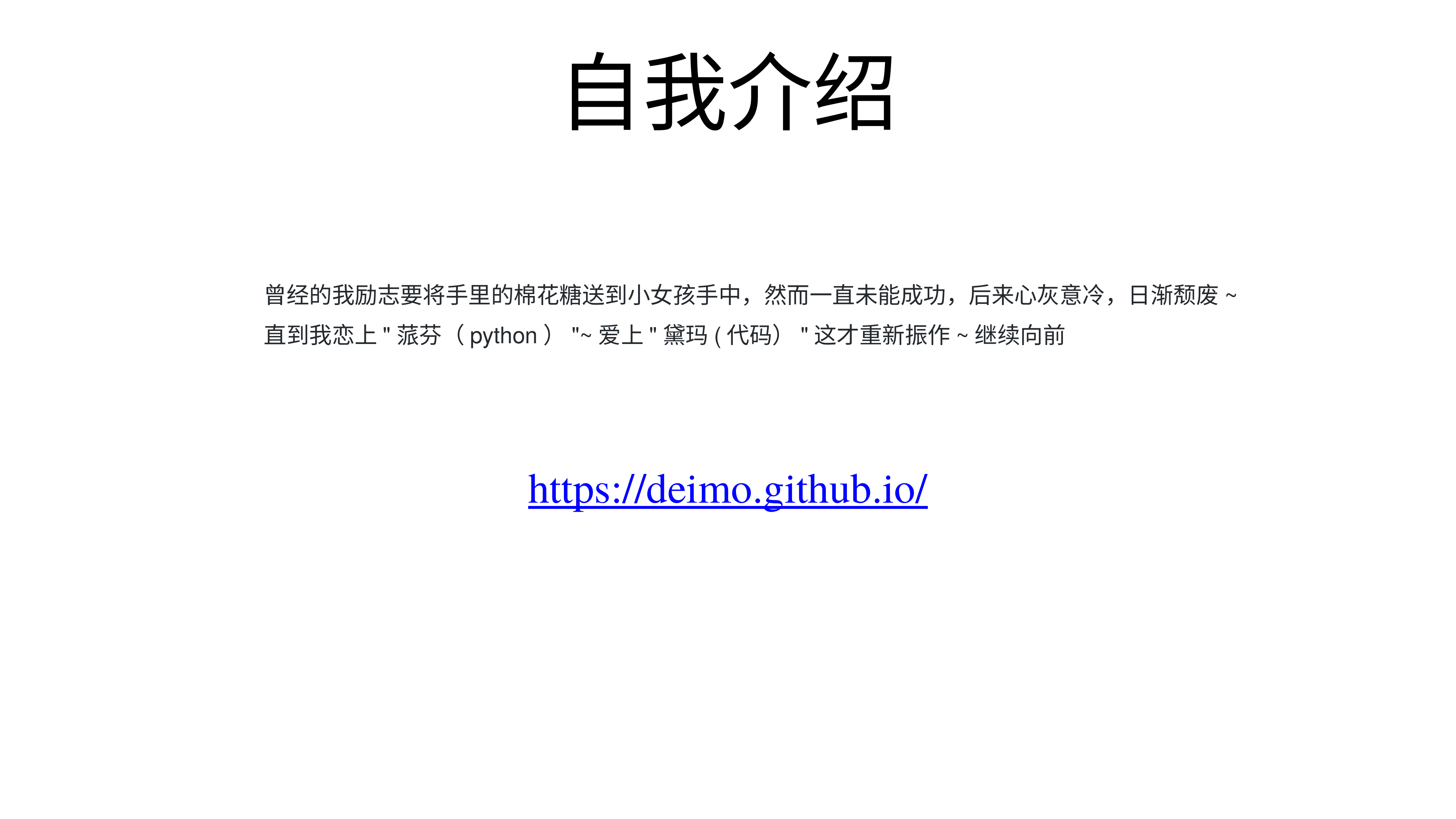

# 自我介绍
曾经的我励志要将手里的棉花糖送到小女孩手中，然而一直未能成功，后来心灰意冷，日渐颓废~
直到我恋上"蒎芬（python）"~爱上"黛玛(代码）"这才重新振作~继续向前
https://deimo.github.io/